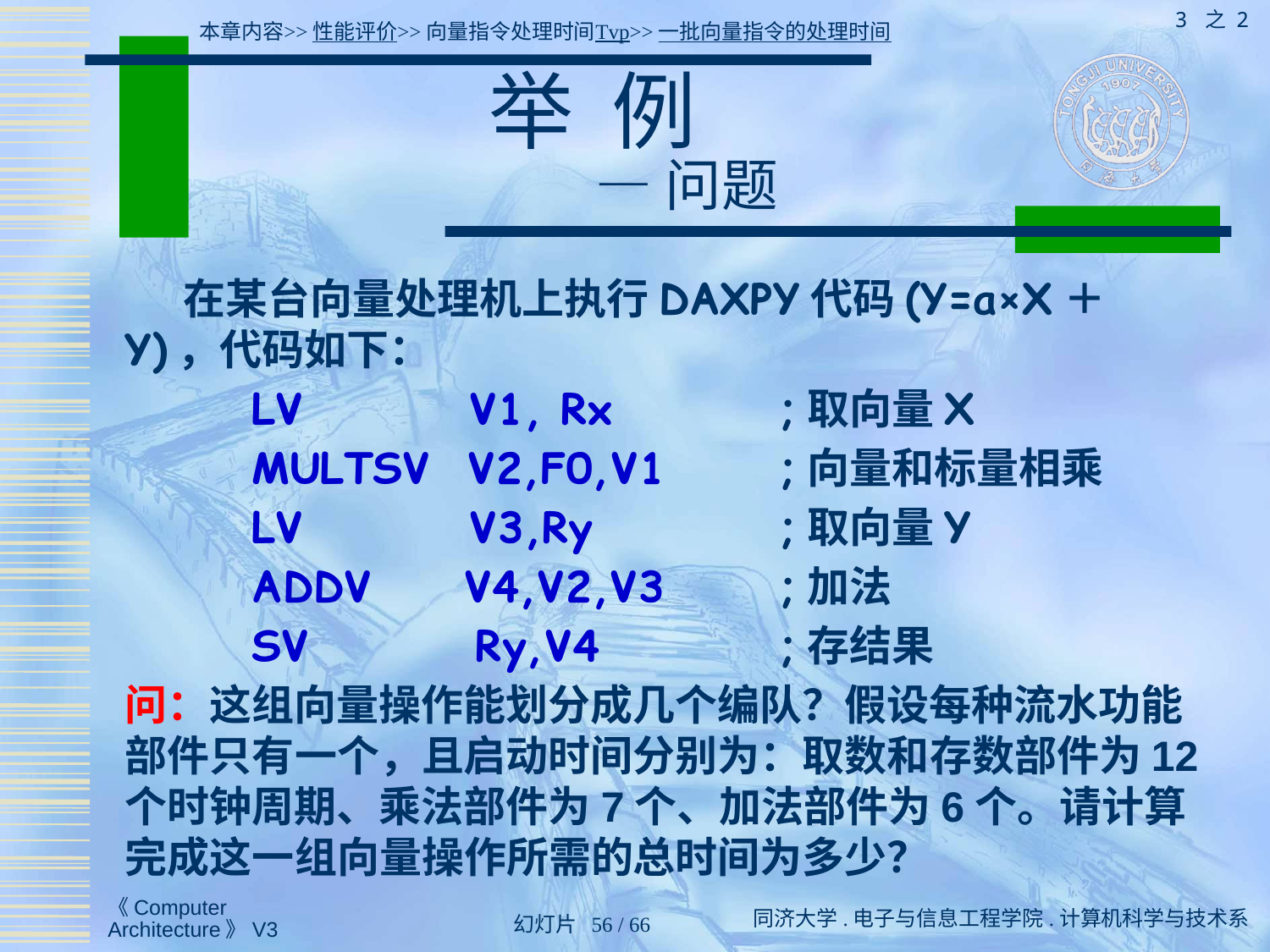

3 之 2
本章内容>>性能评价>>向量指令处理时间Tvp>>一批向量指令的处理时间
# 举  例 — 问题
     在某台向量处理机上执行DAXPY代码(Y=a×X＋Y)，代码如下：
	LV         V1, Rx      	 ;取向量X
  	MULTSV  V2,F0,V1 	 ;向量和标量相乘
  	LV         V3,Ry      	 ;取向量Y
	ADDV     V4,V2,V3 	 ;加法
	SV         Ry,V4      	 ;存结果
问：这组向量操作能划分成几个编队？假设每种流水功能部件只有一个，且启动时间分别为：取数和存数部件为12个时钟周期、乘法部件为7个、加法部件为6个。请计算完成这一组向量操作所需的总时间为多少？